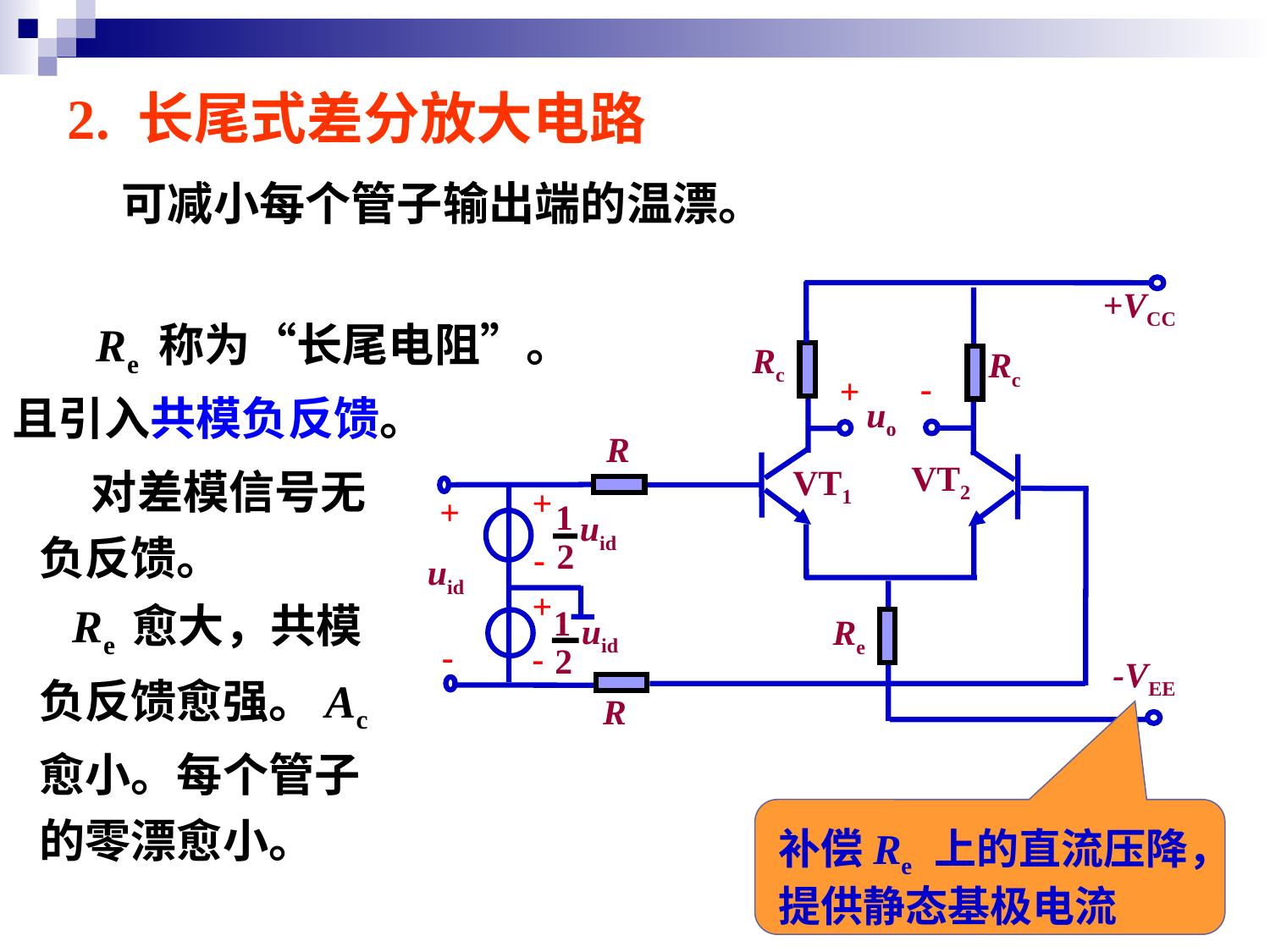

2. 长尾式差分放大电路
可减小每个管子输出端的温漂。
+VCC

Rc
Rc

-
+
uo

R

VT2

VT1

+

+

1
2

uid

-
uid
+

1
2

uid
Re

-
-
-VEE

R

         Re 称为“长尾电阻”。且引入共模负反馈。
    对差模信号无负反馈。
    Re 愈大，共模负反馈愈强。Ac 愈小。每个管子的零漂愈小。

补偿Re  上的直流压降，提供静态基极电流
17